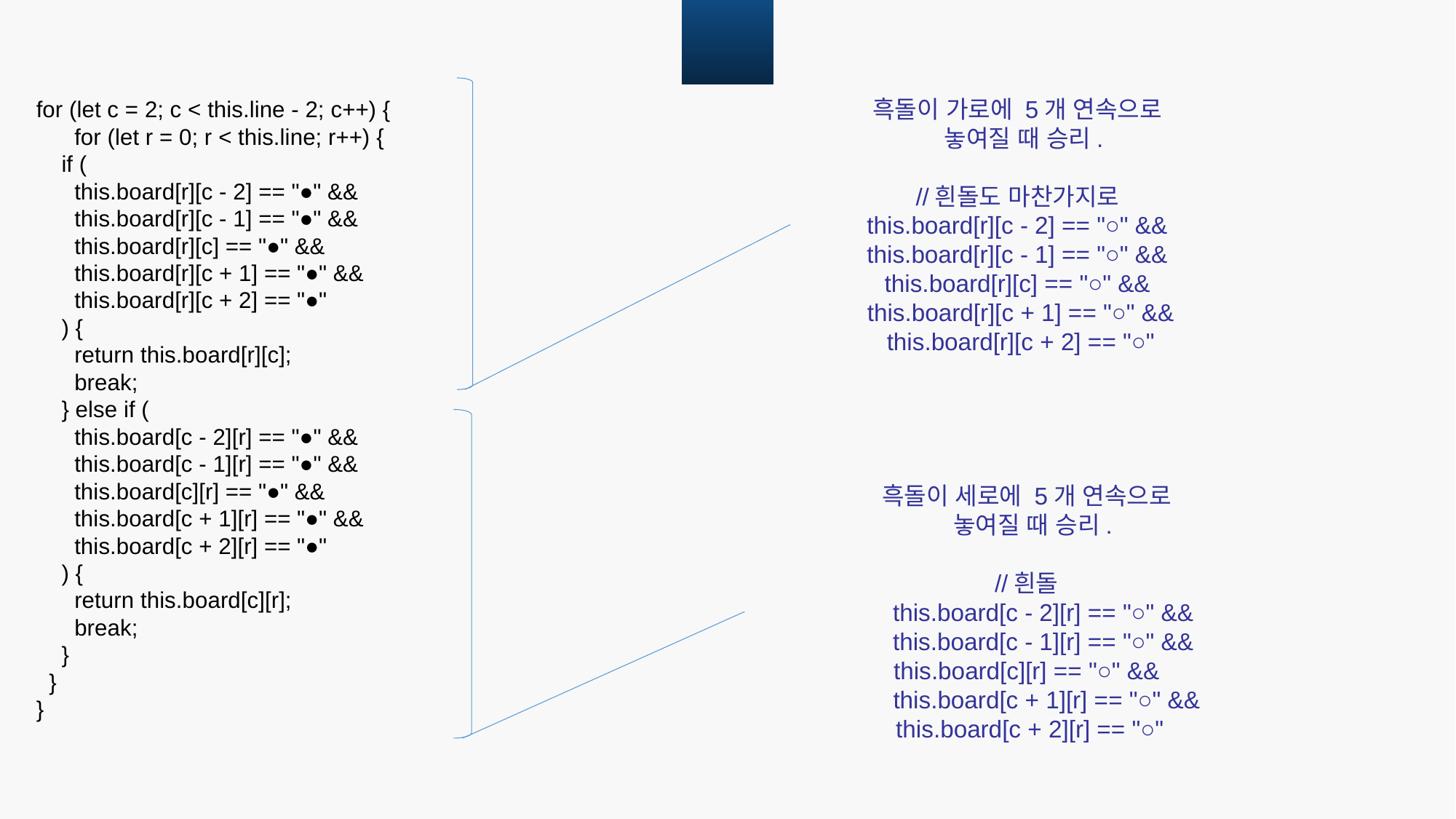

05-5
흑돌이 가로에 5개 연속으로
 놓여질 때 승리.

//흰돌도 마찬가지로
this.board[r][c - 2] == "○" &&
this.board[r][c - 1] == "○" && this.board[r][c] == "○" &&
 this.board[r][c + 1] == "○" &&
 this.board[r][c + 2] == "○"

    for (let c = 2; c < this.line - 2; c++) {
          for (let r = 0; r < this.line; r++) {
        if (
          this.board[r][c - 2] == "●" &&
          this.board[r][c - 1] == "●" &&
          this.board[r][c] == "●" &&
          this.board[r][c + 1] == "●" &&
          this.board[r][c + 2] == "●"
        ) {
          return this.board[r][c];
          break;
        } else if (
          this.board[c - 2][r] == "●" &&
          this.board[c - 1][r] == "●" &&
          this.board[c][r] == "●" &&
          this.board[c + 1][r] == "●" &&
          this.board[c + 2][r] == "●"
        ) {
          return this.board[c][r];
          break;
        }
      }
    }

흑돌이 세로에 5개 연속으로
 놓여질 때 승리.

//흰돌
     this.board[c - 2][r] == "○" &&
     this.board[c - 1][r] == "○" &&
this.board[c][r] == "○" &&
      this.board[c + 1][r] == "○" &&
 this.board[c + 2][r] == "○"